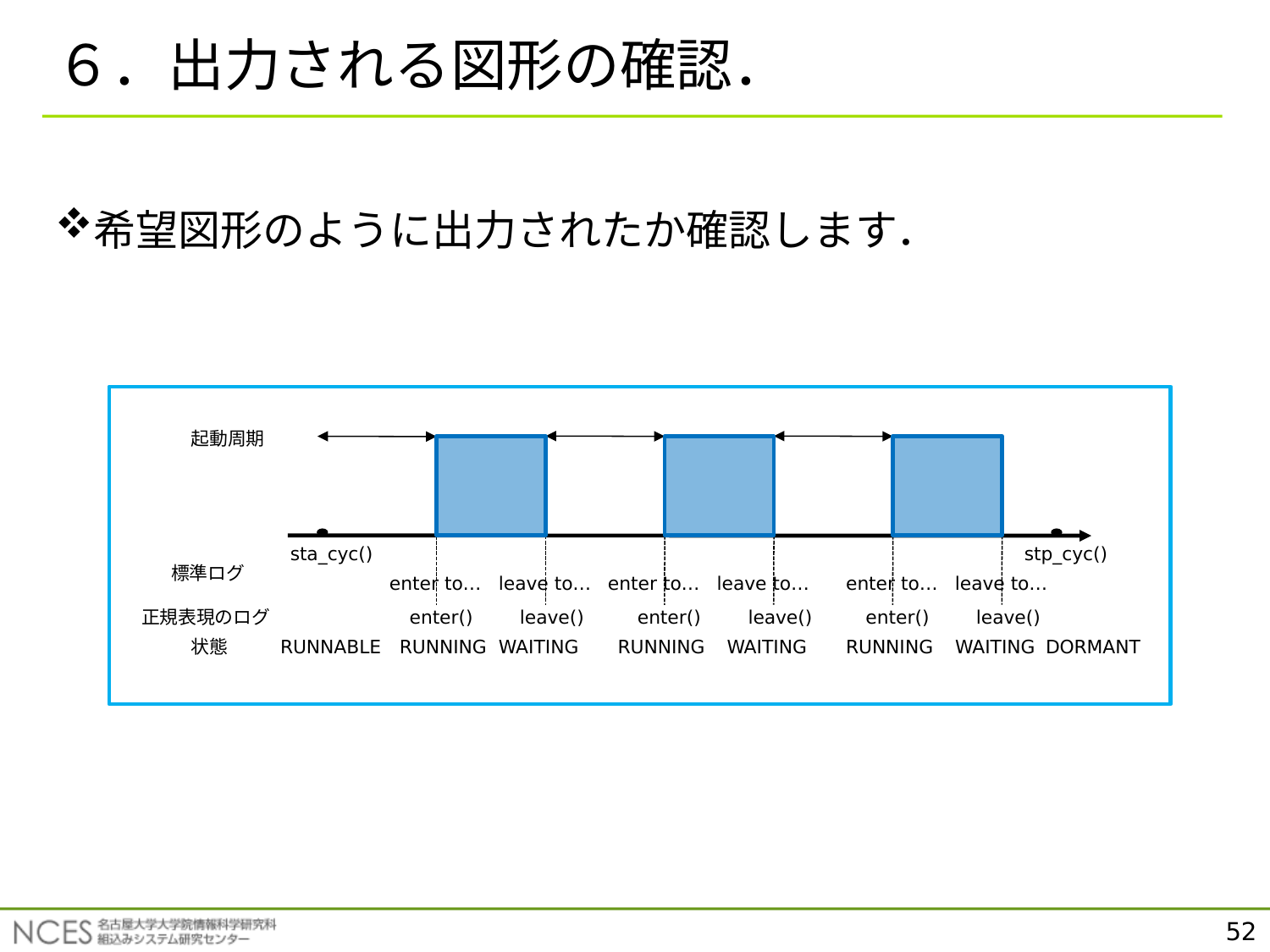

# ６．出力される図形の確認．

希望図形のように出力されたか確認します．

起動周期

sta_cyc()
stp_cyc()
標準ログ
enter to…
leave to…
enter to…
leave to…
enter to…
leave to…
正規表現のログ
enter()
leave()
enter()
leave()
enter()
leave()
RUNNING
WAITING
WAITING
RUNNING
WAITING
DORMANT
状態
RUNNABLE
RUNNING
52